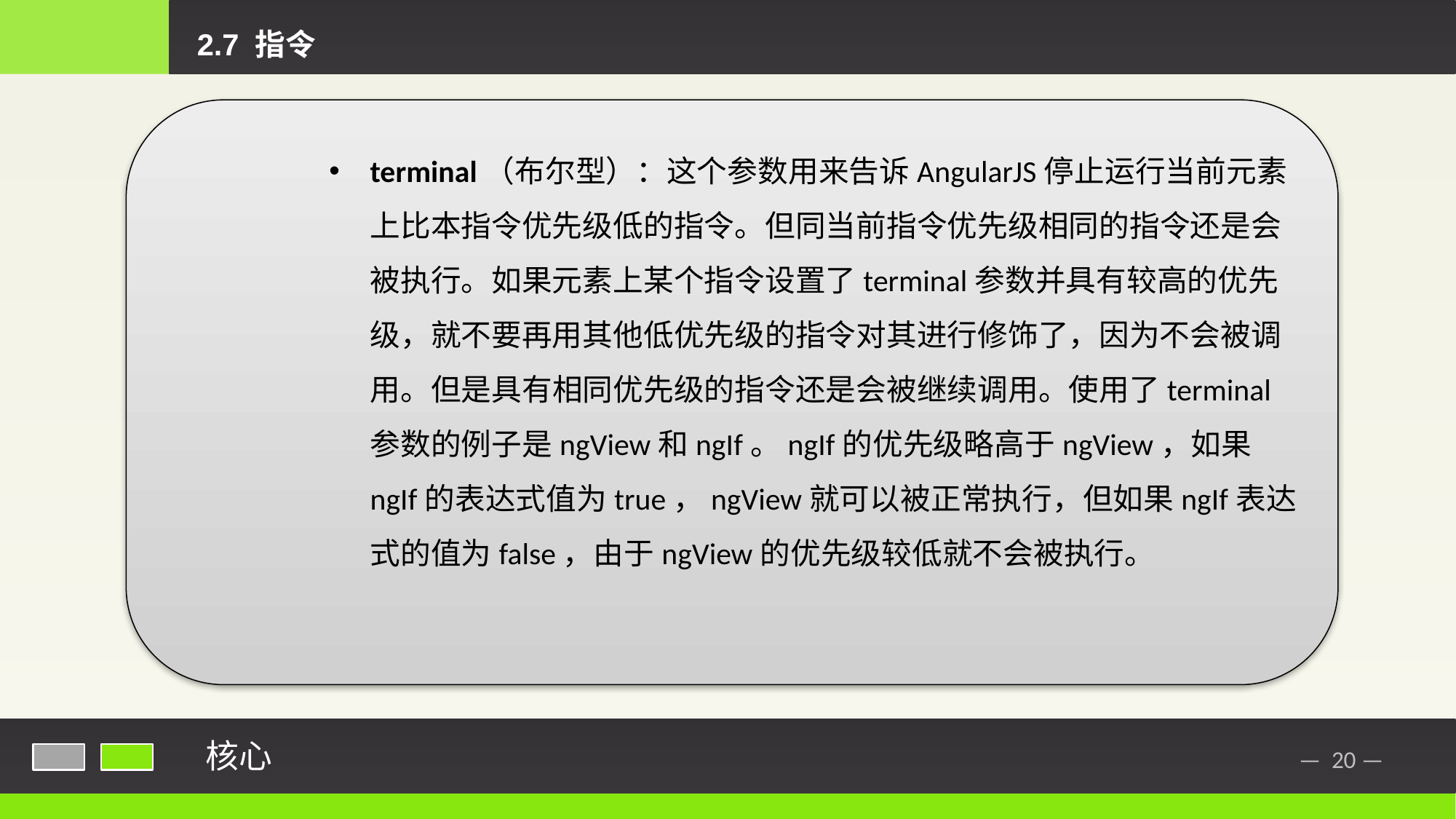

2.7 指令
terminal（布尔型）：这个参数用来告诉AngularJS停止运行当前元素上比本指令优先级低的指令。但同当前指令优先级相同的指令还是会被执行。如果元素上某个指令设置了terminal参数并具有较高的优先级，就不要再用其他低优先级的指令对其进行修饰了，因为不会被调用。但是具有相同优先级的指令还是会被继续调用。使用了terminal参数的例子是ngView和ngIf。ngIf的优先级略高于ngView，如果ngIf的表达式值为true，ngView就可以被正常执行，但如果ngIf表达式的值为false，由于ngView的优先级较低就不会被执行。